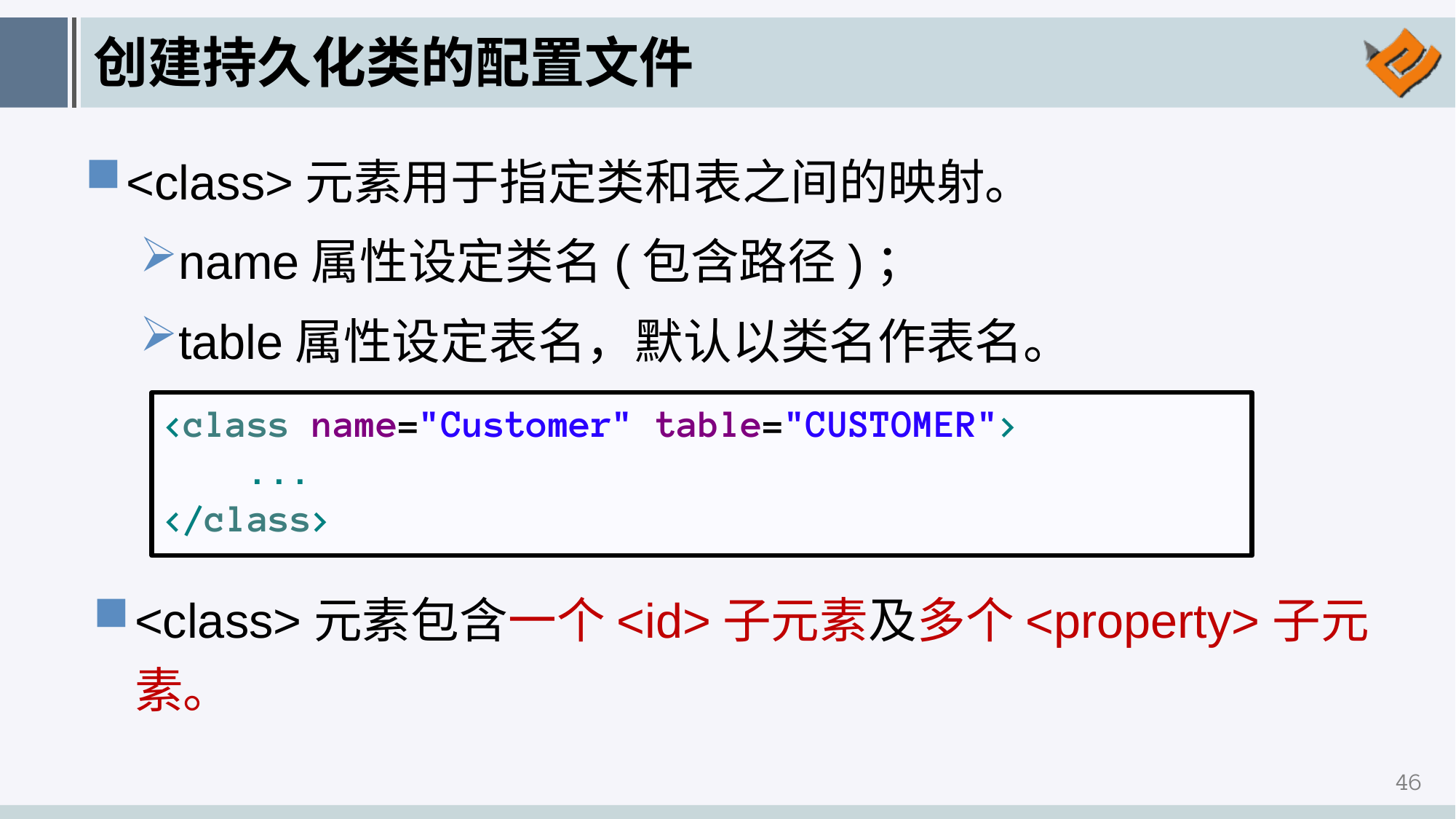

# 创建持久化类的配置文件
<class>元素用于指定类和表之间的映射。
name属性设定类名(包含路径)；
table属性设定表名，默认以类名作表名。
<class name="Customer" table="CUSTOMER">
    ...
</class>
<class>元素包含一个<id>子元素及多个<property>子元素。